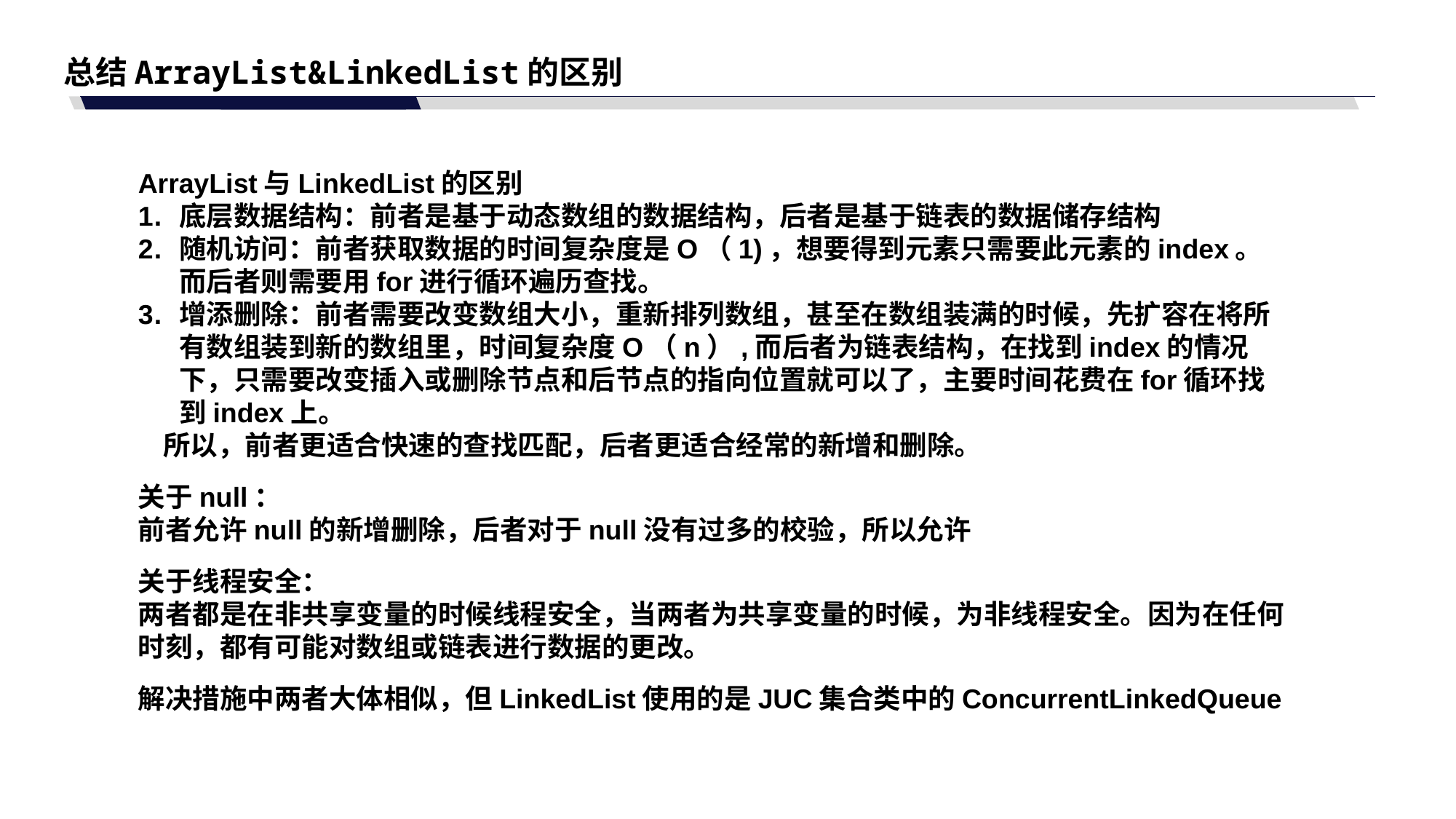

总结ArrayList&LinkedList的区别

ArrayList与LinkedList的区别
底层数据结构：前者是基于动态数组的数据结构，后者是基于链表的数据储存结构
随机访问：前者获取数据的时间复杂度是O（1)，想要得到元素只需要此元素的index。而后者则需要用for进行循环遍历查找。
增添删除：前者需要改变数组大小，重新排列数组，甚至在数组装满的时候，先扩容在将所有数组装到新的数组里，时间复杂度O（n）,而后者为链表结构，在找到index的情况下，只需要改变插入或删除节点和后节点的指向位置就可以了，主要时间花费在for循环找到index上。
   所以，前者更适合快速的查找匹配，后者更适合经常的新增和删除。

关于null：
前者允许null的新增删除，后者对于null没有过多的校验，所以允许

关于线程安全：
两者都是在非共享变量的时候线程安全，当两者为共享变量的时候，为非线程安全。因为在任何时刻，都有可能对数组或链表进行数据的更改。

解决措施中两者大体相似，但LinkedList使用的是JUC集合类中的ConcurrentLinkedQueue